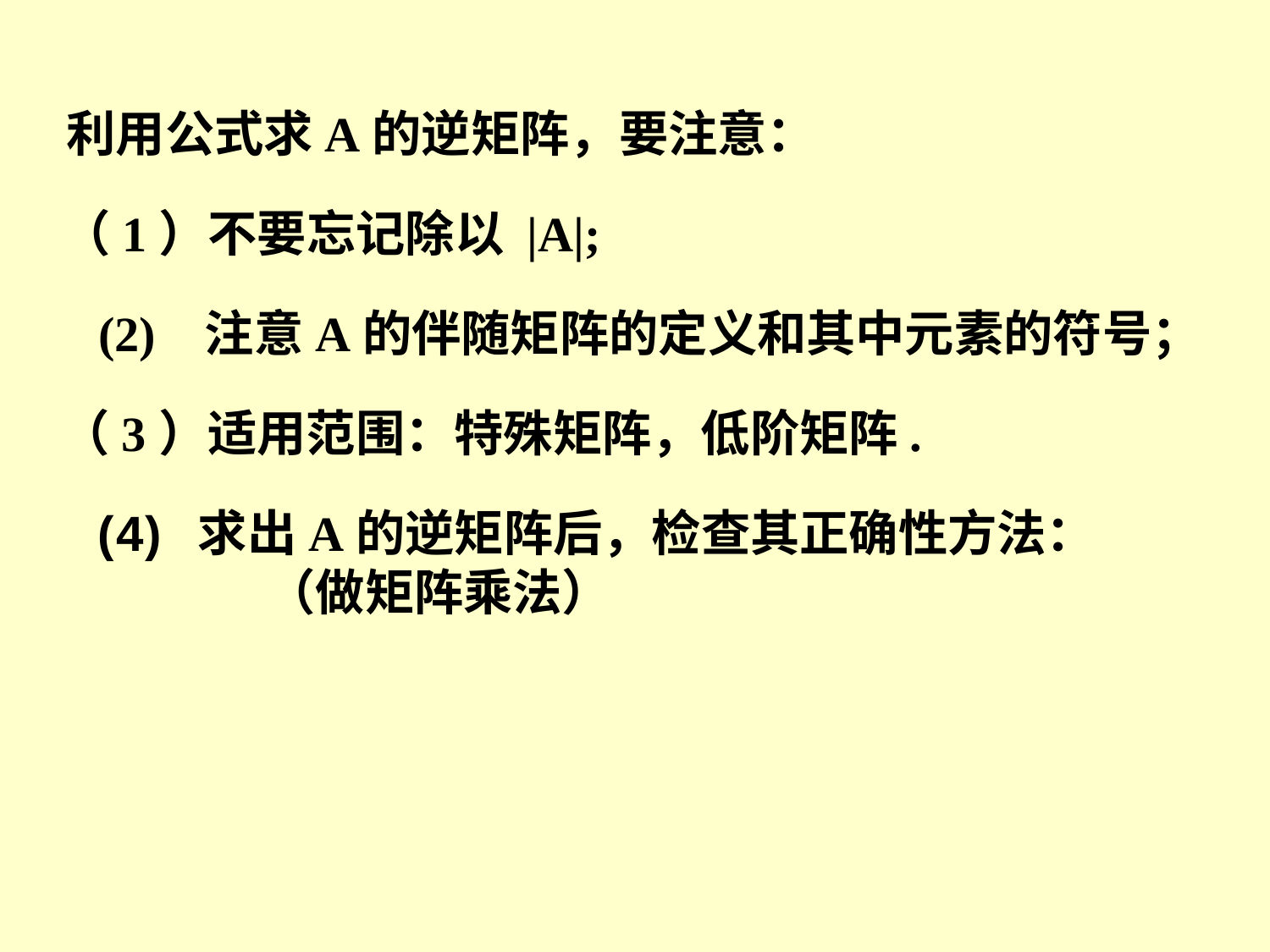

利用公式求A的逆矩阵，要注意：
（1）不要忘记除以 |A|;
(2)   注意A的伴随矩阵的定义和其中元素的符号；
（3）适用范围：特殊矩阵，低阶矩阵.
  求出A的逆矩阵后，检查其正确性方法：
              （做矩阵乘法）